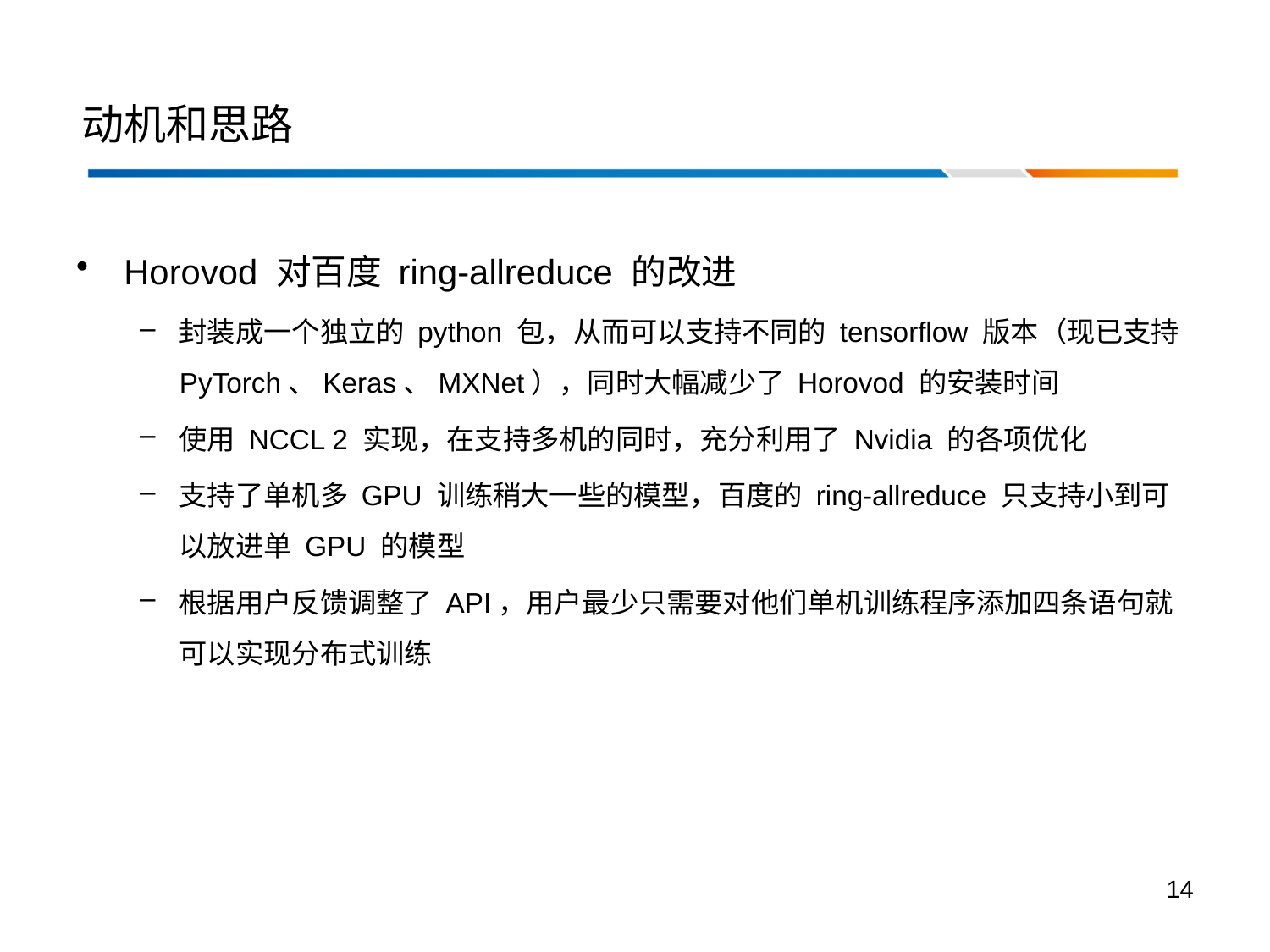

# 动机和思路
Horovod 对百度 ring-allreduce 的改进
封装成一个独立的 python 包，从而可以支持不同的 tensorflow 版本（现已支持 PyTorch、Keras、MXNet），同时大幅减少了 Horovod 的安装时间
使用 NCCL 2 实现，在支持多机的同时，充分利用了 Nvidia 的各项优化
支持了单机多 GPU 训练稍大一些的模型，百度的 ring-allreduce 只支持小到可以放进单 GPU 的模型
根据用户反馈调整了 API，用户最少只需要对他们单机训练程序添加四条语句就可以实现分布式训练
14